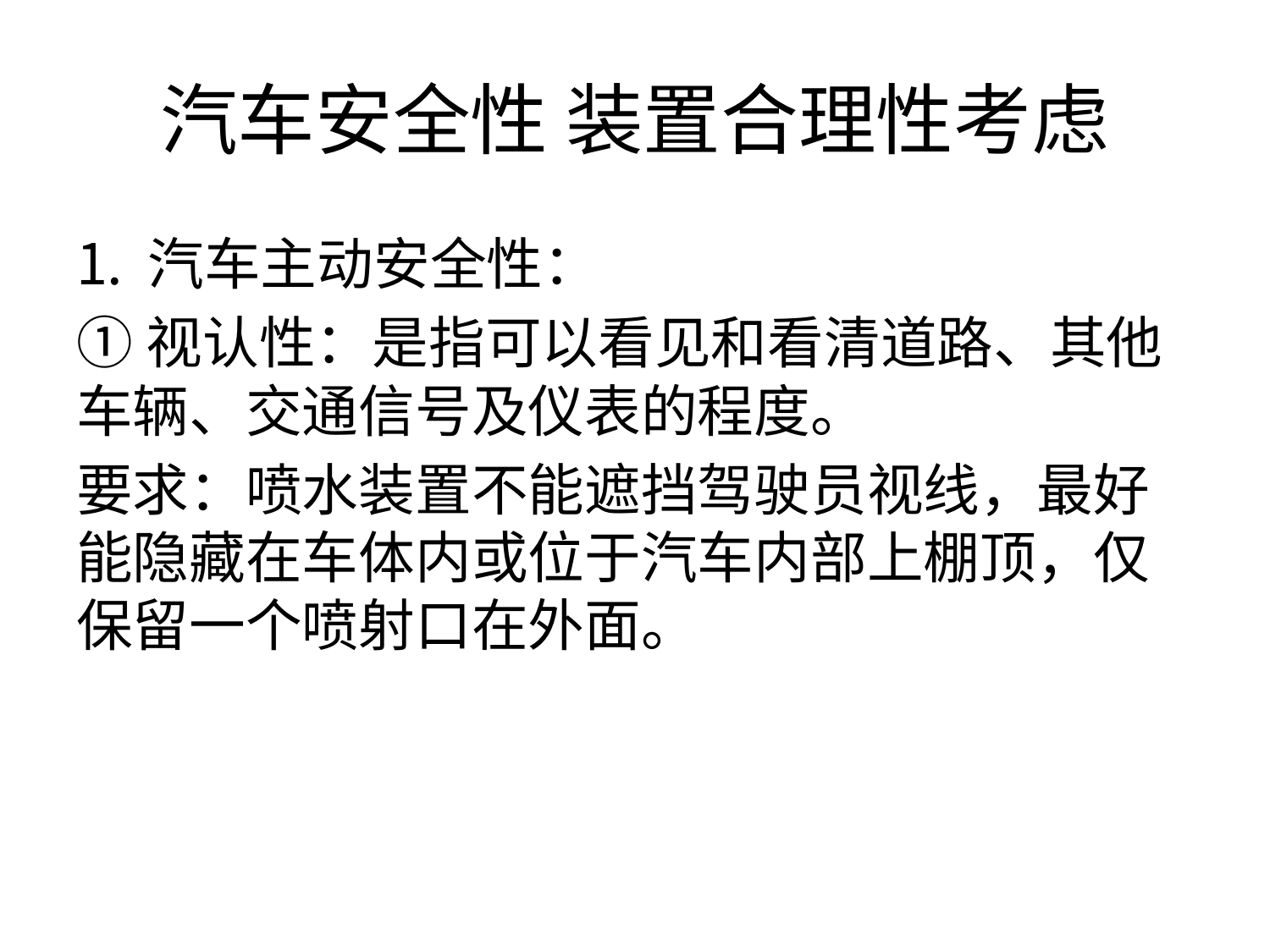

# 汽车安全性 装置合理性考虑
汽车主动安全性：
①视认性：是指可以看见和看清道路、其他车辆、交通信号及仪表的程度。
要求：喷水装置不能遮挡驾驶员视线，最好能隐藏在车体内或位于汽车内部上棚顶，仅保留一个喷射口在外面。